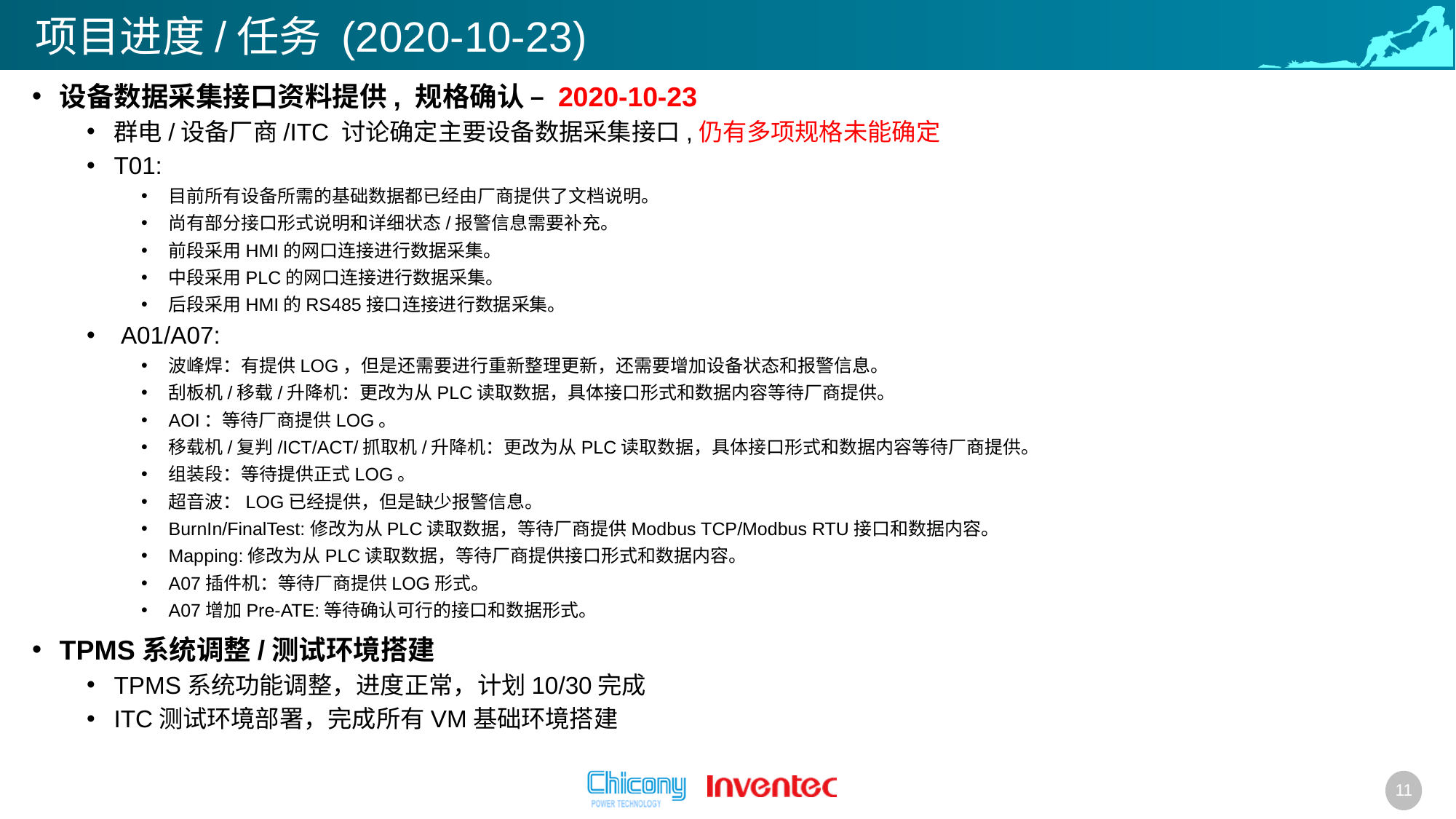

# 项目进度/任务 (2020-10-23)
设备数据采集接口资料提供, 规格确认 – 2020-10-23
群电/设备厂商/ITC 讨论确定主要设备数据采集接口,仍有多项规格未能确定
T01:
目前所有设备所需的基础数据都已经由厂商提供了文档说明。
尚有部分接口形式说明和详细状态/报警信息需要补充。
前段采用HMI的网口连接进行数据采集。
中段采用PLC的网口连接进行数据采集。
后段采用HMI的RS485接口连接进行数据采集。
 A01/A07:
波峰焊：有提供LOG，但是还需要进行重新整理更新，还需要增加设备状态和报警信息。
刮板机/移载/升降机：更改为从PLC读取数据，具体接口形式和数据内容等待厂商提供。
AOI：等待厂商提供LOG。
移载机/复判/ICT/ACT/抓取机/升降机：更改为从PLC读取数据，具体接口形式和数据内容等待厂商提供。
组装段：等待提供正式LOG。
超音波：LOG已经提供，但是缺少报警信息。
BurnIn/FinalTest:修改为从PLC读取数据，等待厂商提供Modbus TCP/Modbus RTU接口和数据内容。
Mapping:修改为从PLC读取数据，等待厂商提供接口形式和数据内容。
A07插件机：等待厂商提供LOG形式。
A07增加Pre-ATE:等待确认可行的接口和数据形式。
TPMS系统调整/测试环境搭建
TPMS系统功能调整，进度正常，计划10/30完成
ITC测试环境部署，完成所有VM基础环境搭建